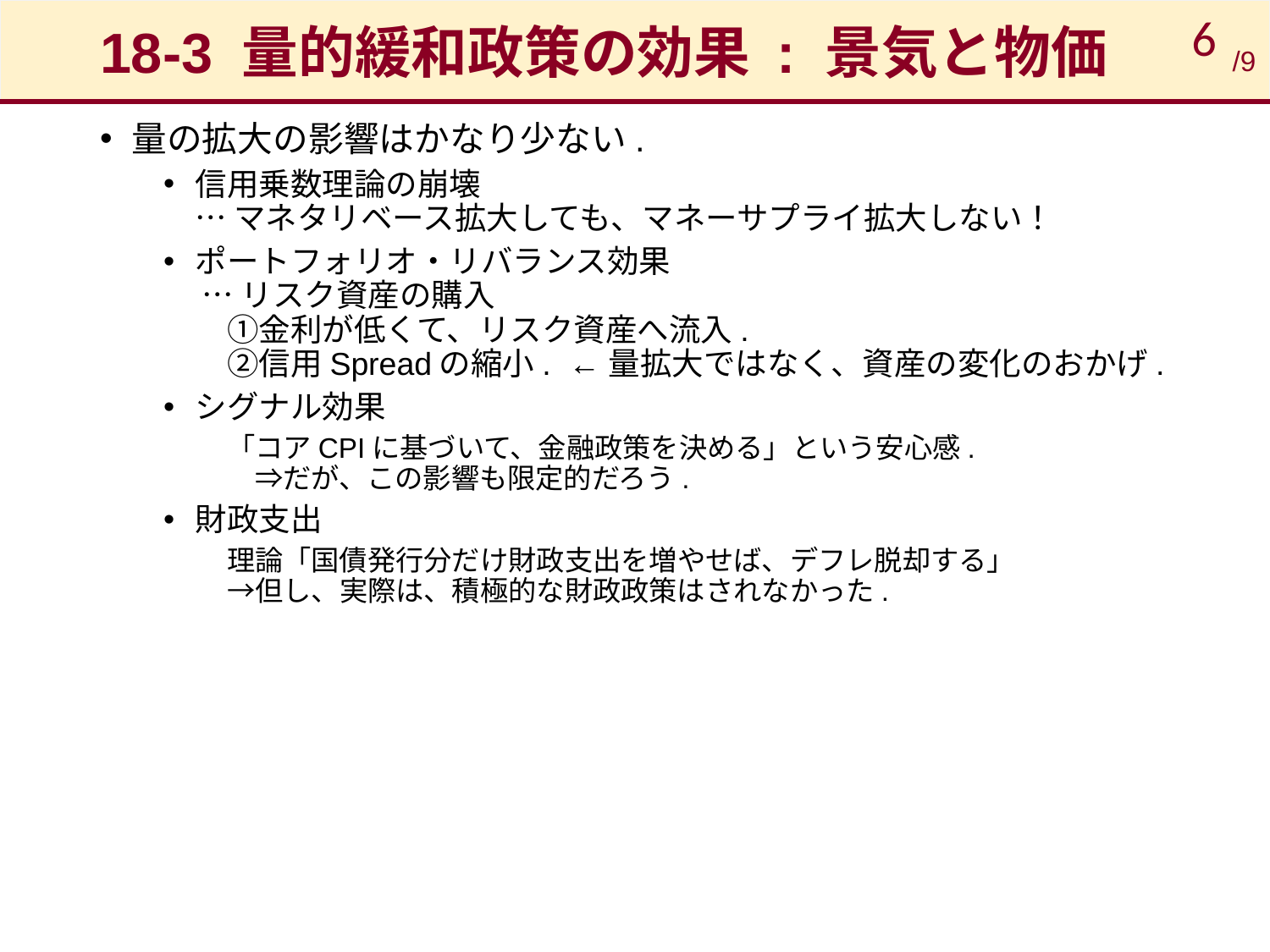

# 18-3 量的緩和政策の効果 : 景気と物価
6
/9
量の拡大の影響はかなり少ない.
信用乗数理論の崩壊
… マネタリベース拡大しても、マネーサプライ拡大しない！
ポートフォリオ・リバランス効果
 … リスク資産の購入
　①金利が低くて、リスク資産へ流入.
　②信用Spreadの縮小.  ←量拡大ではなく、資産の変化のおかげ.
シグナル効果
「コアCPIに基づいて、金融政策を決める」という安心感.
　⇒だが、この影響も限定的だろう.
財政支出
理論「国債発行分だけ財政支出を増やせば、デフレ脱却する」
→但し、実際は、積極的な財政政策はされなかった.